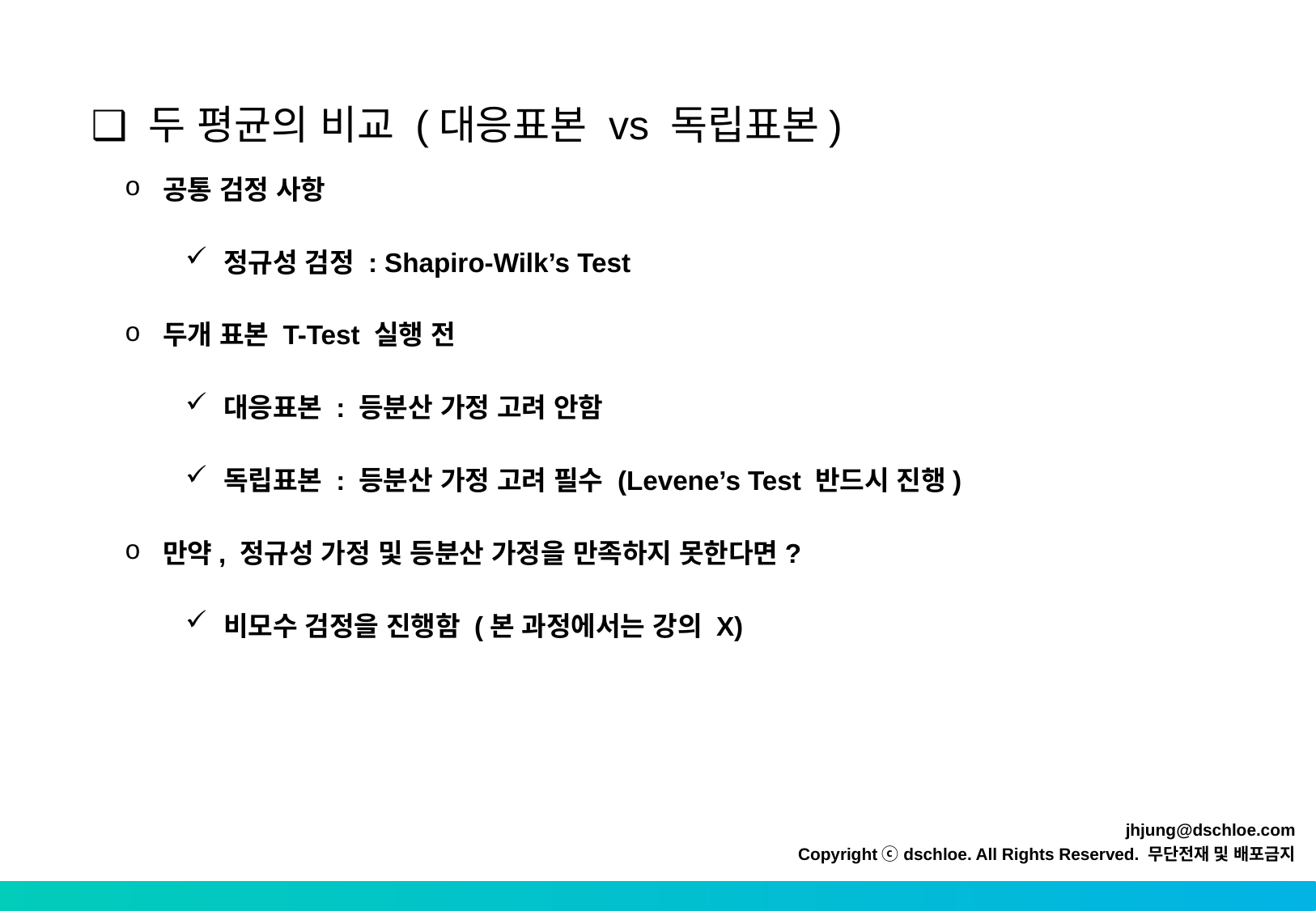

❑ 두 평균의 비교 (대응표본 vs 독립표본)
공통 검정 사항
정규성 검정 : Shapiro-Wilk’s Test
두개 표본 T-Test 실행 전
대응표본 : 등분산 가정 고려 안함
독립표본 : 등분산 가정 고려 필수 (Levene’s Test 반드시 진행)
만약, 정규성 가정 및 등분산 가정을 만족하지 못한다면?
비모수 검정을 진행함 (본 과정에서는 강의 X)